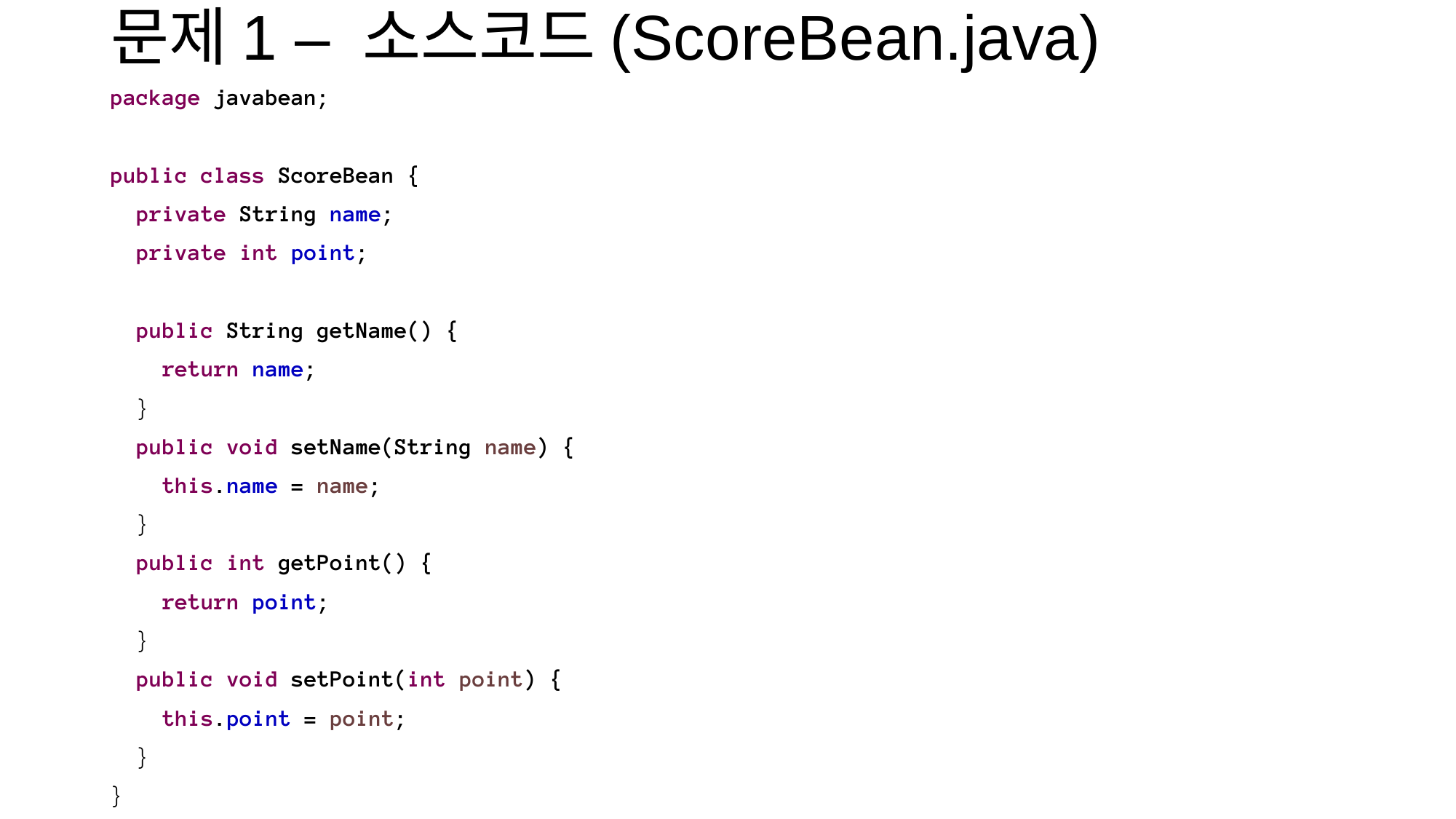

# 문제1 – 소스코드(ScoreBean.java)
package javabean;

public class ScoreBean {
  private String name;
  private int point;

  public String getName() {
    return name;
  }
  public void setName(String name) {
    this.name = name;
  }
  public int getPoint() {
    return point;
  }
  public void setPoint(int point) {
    this.point = point;
  }
}